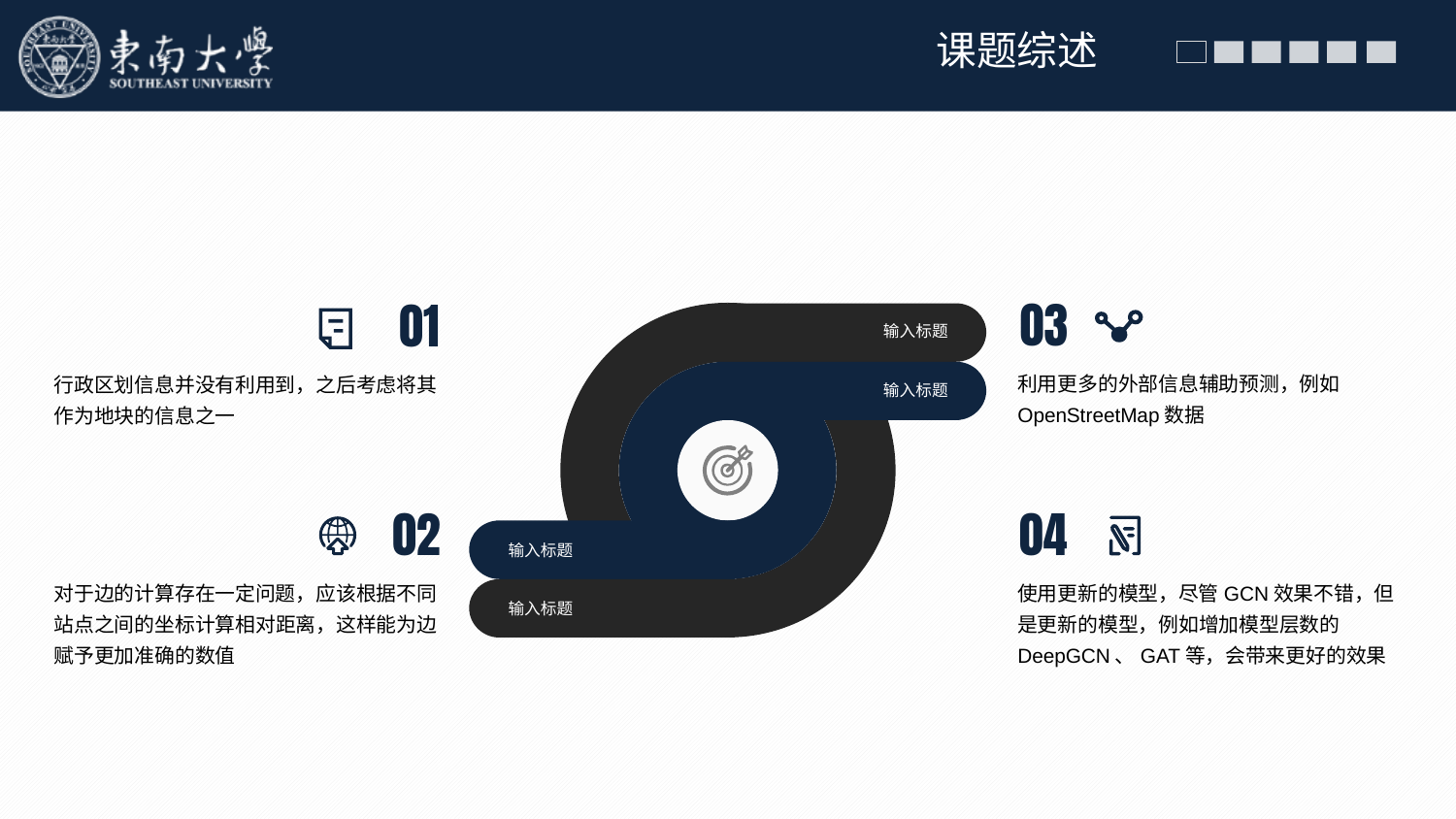

课题综述
03
01

输入标题
利用更多的外部信息辅助预测，例如OpenStreetMap数据
行政区划信息并没有利用到，之后考虑将其作为地块的信息之一
输入标题
02
04

输入标题
对于边的计算存在一定问题，应该根据不同站点之间的坐标计算相对距离，这样能为边赋予更加准确的数值
使用更新的模型，尽管GCN效果不错，但是更新的模型，例如增加模型层数的DeepGCN、GAT等，会带来更好的效果
输入标题